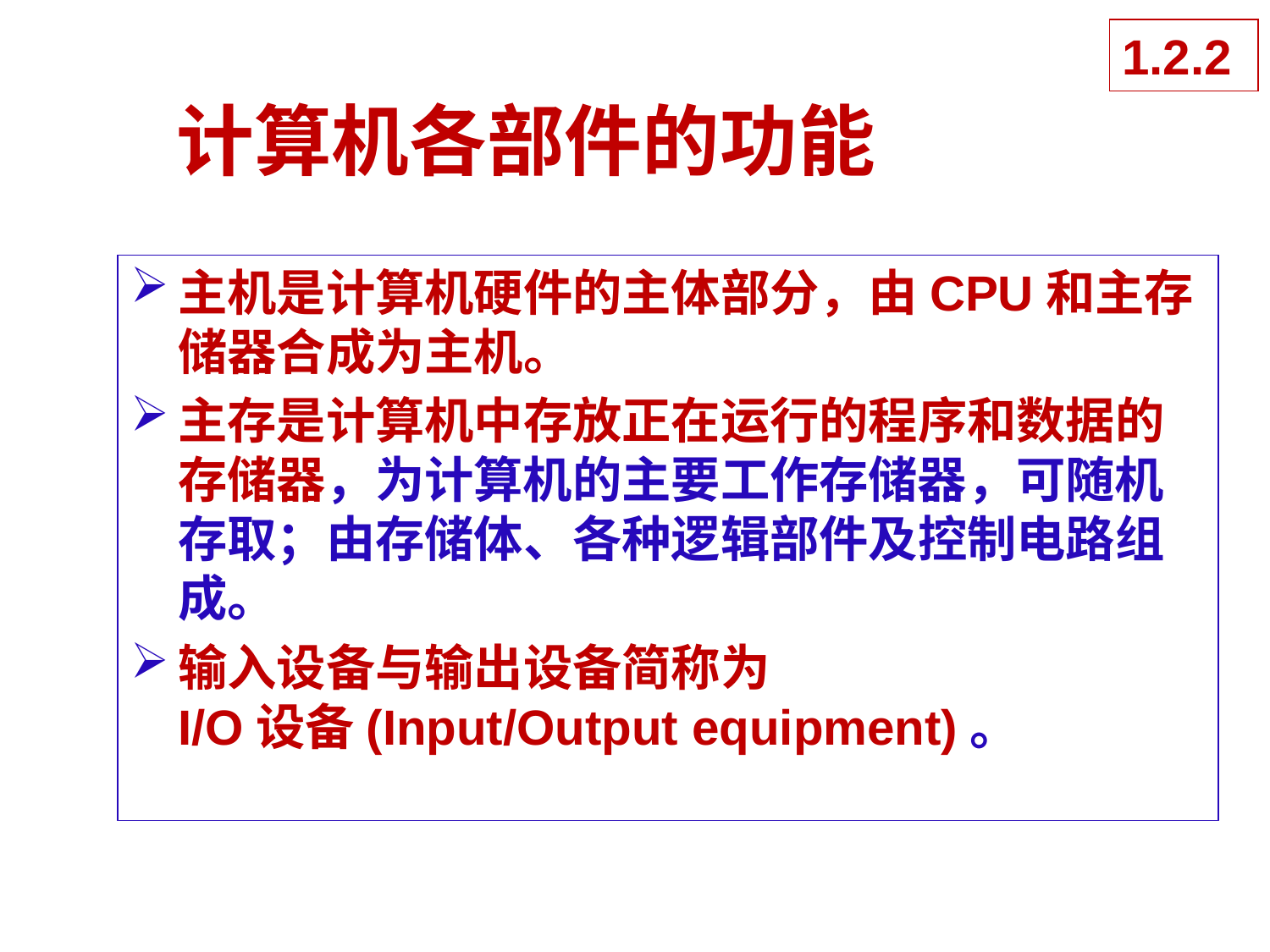

1.2.2
计算机各部件的功能
主机是计算机硬件的主体部分，由CPU和主存储器合成为主机。
主存是计算机中存放正在运行的程序和数据的存储器，为计算机的主要工作存储器，可随机存取；由存储体、各种逻辑部件及控制电路组成。
输入设备与输出设备简称为 I/O设备(Input/Output equipment)。